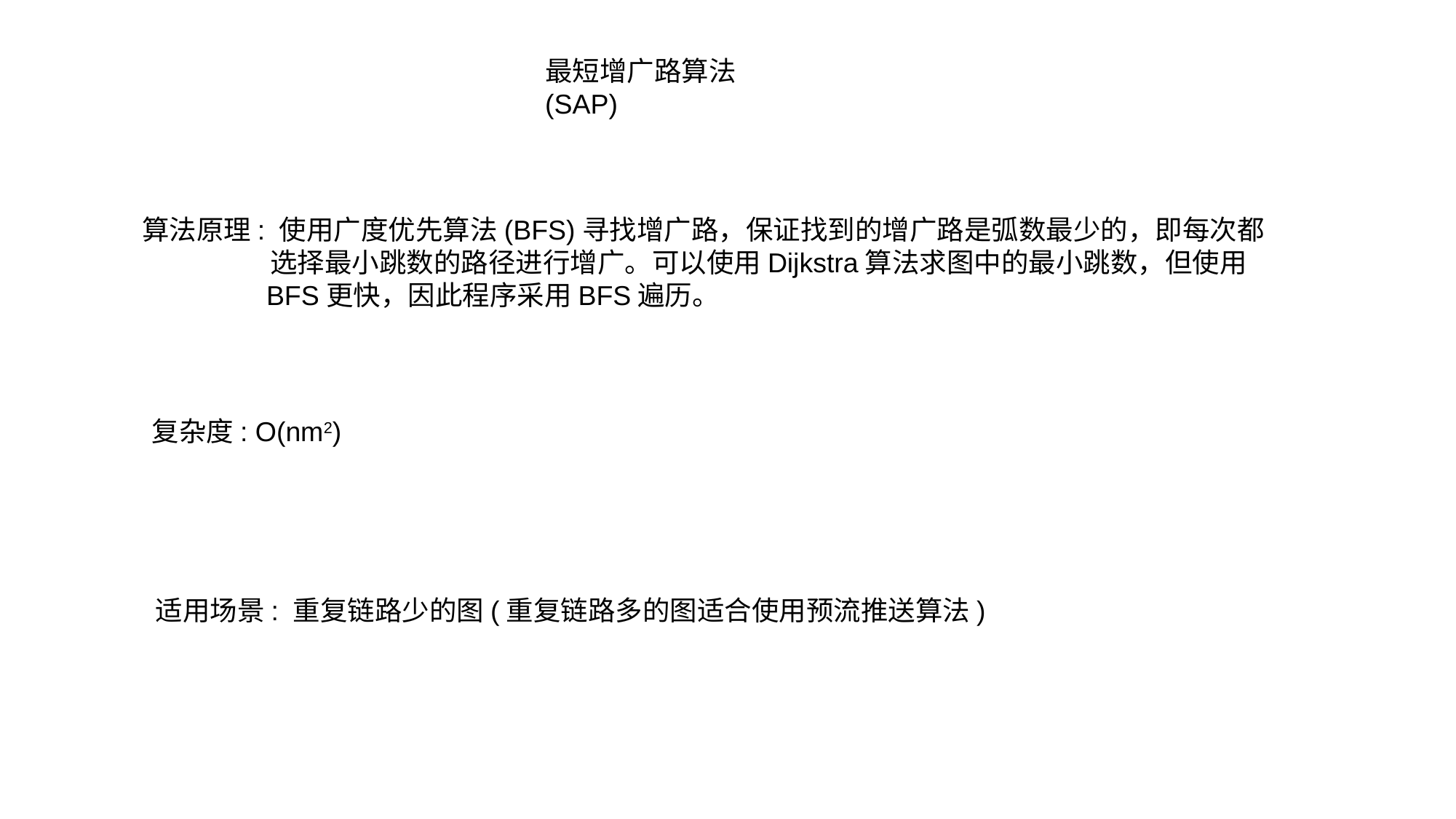

最短增广路算法(SAP)
算法原理: 使用广度优先算法(BFS)寻找增广路，保证找到的增广路是弧数最少的，即每次都
	  选择最小跳数的路径进行增广。可以使用Dijkstra算法求图中的最小跳数，但使用
	  BFS更快，因此程序采用BFS遍历。
复杂度: O(nm2)
适用场景: 重复链路少的图(重复链路多的图适合使用预流推送算法)